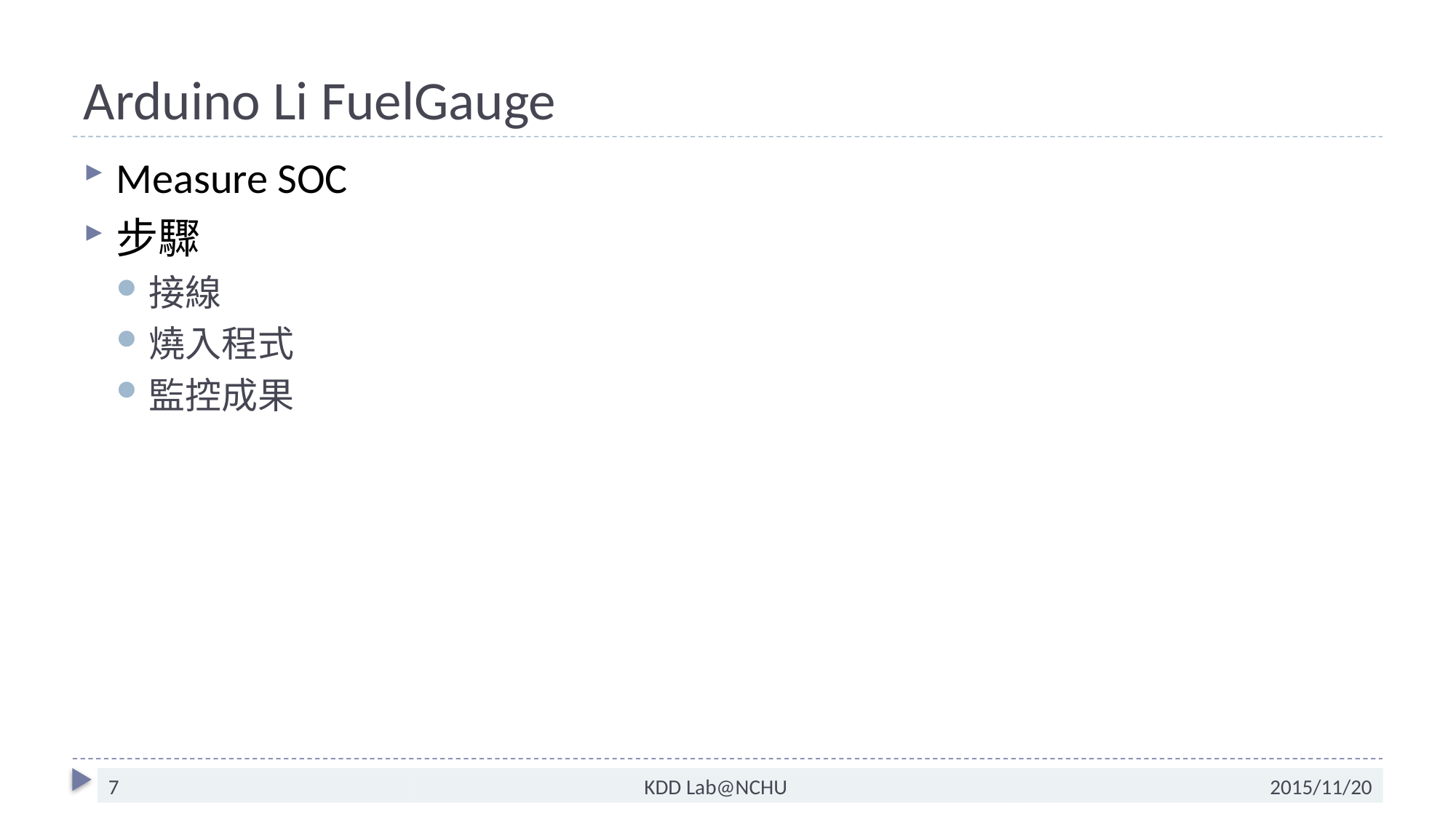

# Arduino Li FuelGauge
Measure SOC
步驟
接線
燒入程式
監控成果
7
KDD Lab@NCHU
2015/11/20